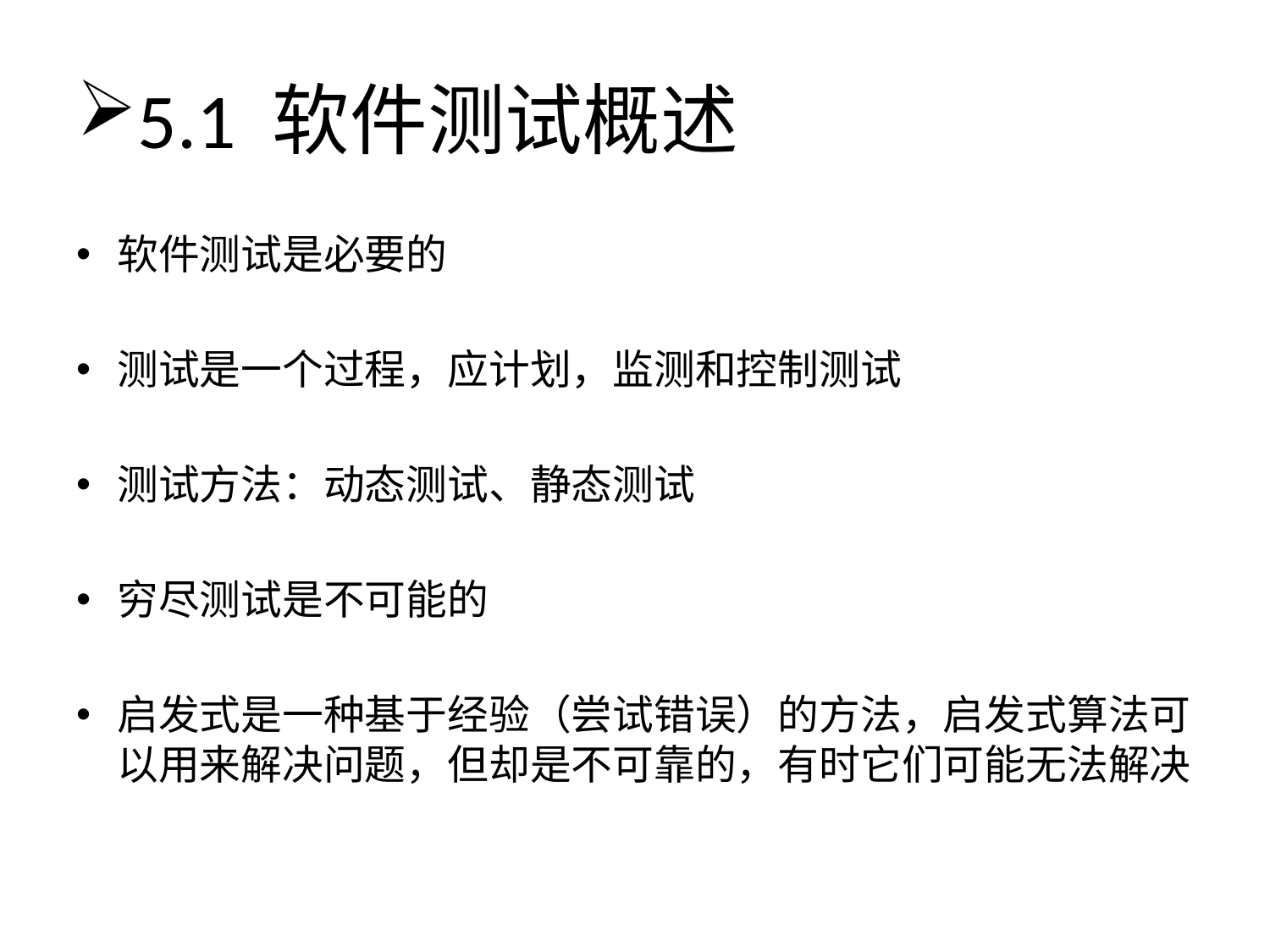

# 5.1 软件测试概述
软件测试是必要的

测试是一个过程，应计划，监测和控制测试

测试方法：动态测试、静态测试

穷尽测试是不可能的

启发式是一种基于经验（尝试错误）的方法，启发式算法可以用来解决问题，但却是不可靠的，有时它们可能无法解决